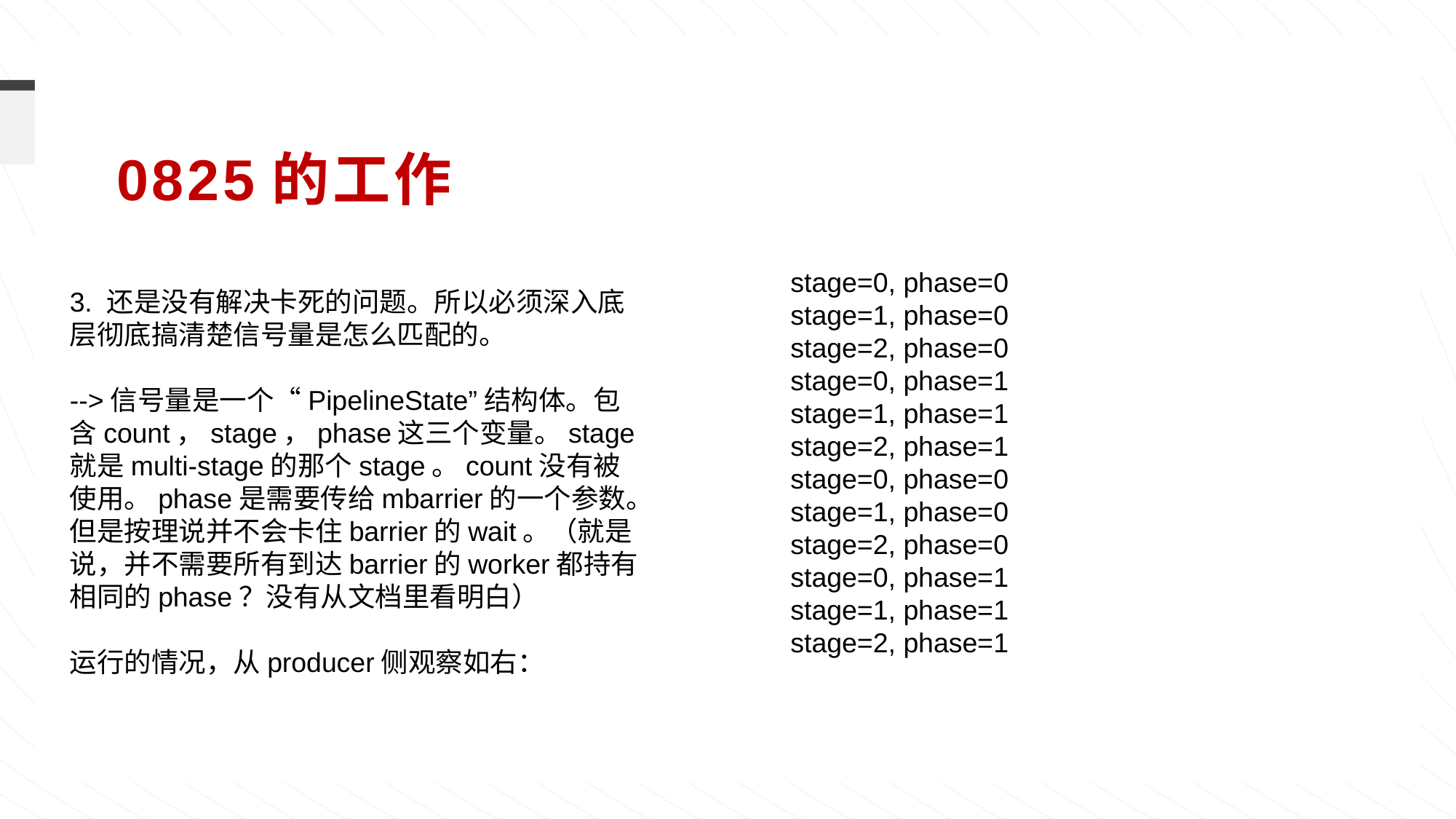

0825的工作
stage=0, phase=0
stage=1, phase=0
stage=2, phase=0
stage=0, phase=1
stage=1, phase=1
stage=2, phase=1
stage=0, phase=0
stage=1, phase=0
stage=2, phase=0
stage=0, phase=1
stage=1, phase=1
stage=2, phase=1
3. 还是没有解决卡死的问题。所以必须深入底层彻底搞清楚信号量是怎么匹配的。

-->信号量是一个“PipelineState”结构体。包含count，stage，phase这三个变量。stage就是multi-stage的那个stage。count没有被使用。phase是需要传给mbarrier的一个参数。但是按理说并不会卡住barrier的wait。（就是说，并不需要所有到达barrier的worker都持有相同的phase？没有从文档里看明白）

运行的情况，从producer侧观察如右：